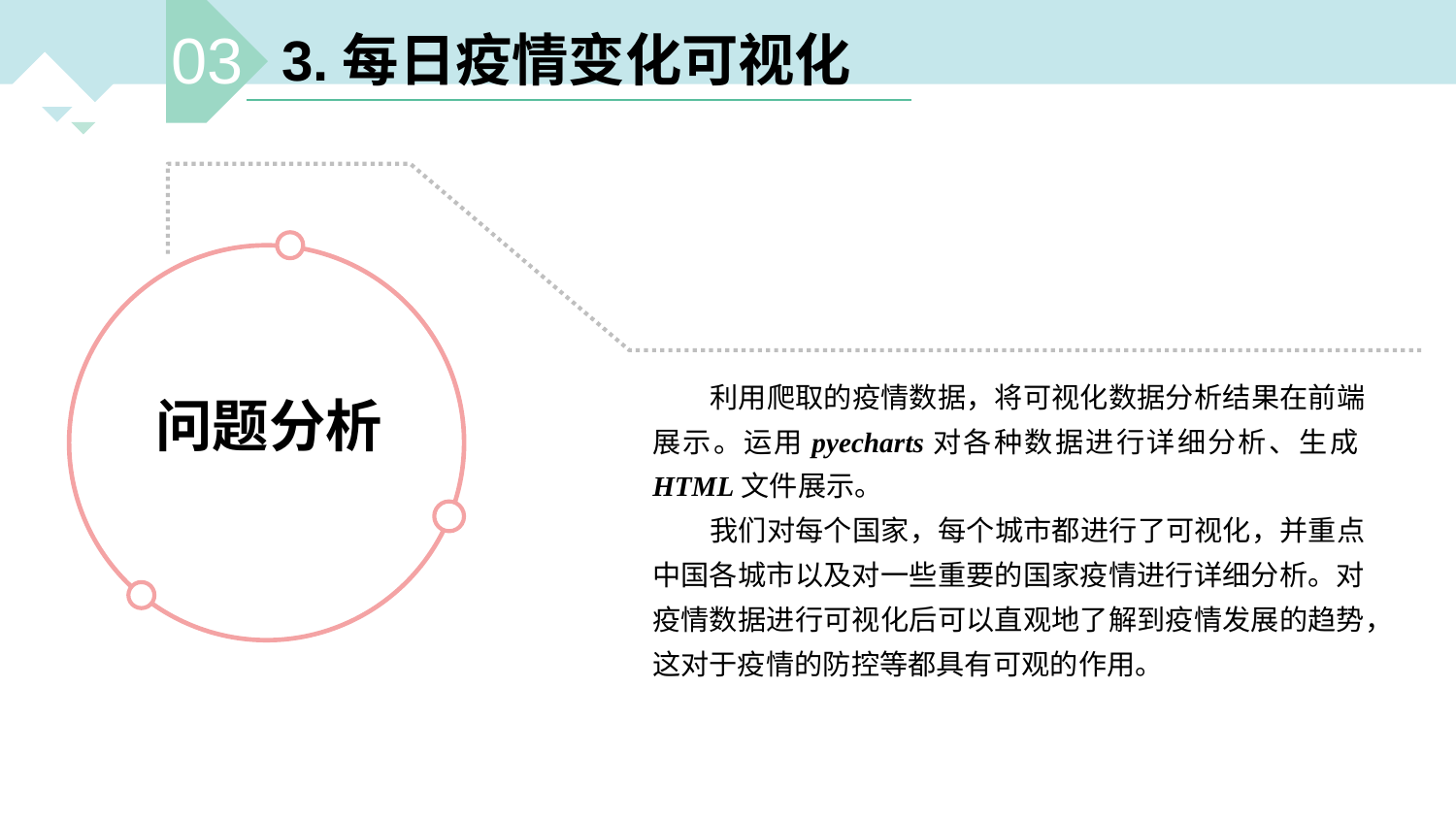

03
3.每日疫情变化可视化

利用爬取的疫情数据，将可视化数据分析结果在前端展示。运用pyecharts对各种数据进行详细分析、生成HTML文件展示。
我们对每个国家，每个城市都进行了可视化，并重点中国各城市以及对一些重要的国家疫情进行详细分析。对疫情数据进行可视化后可以直观地了解到疫情发展的趋势，这对于疫情的防控等都具有可观的作用。
 问题分析